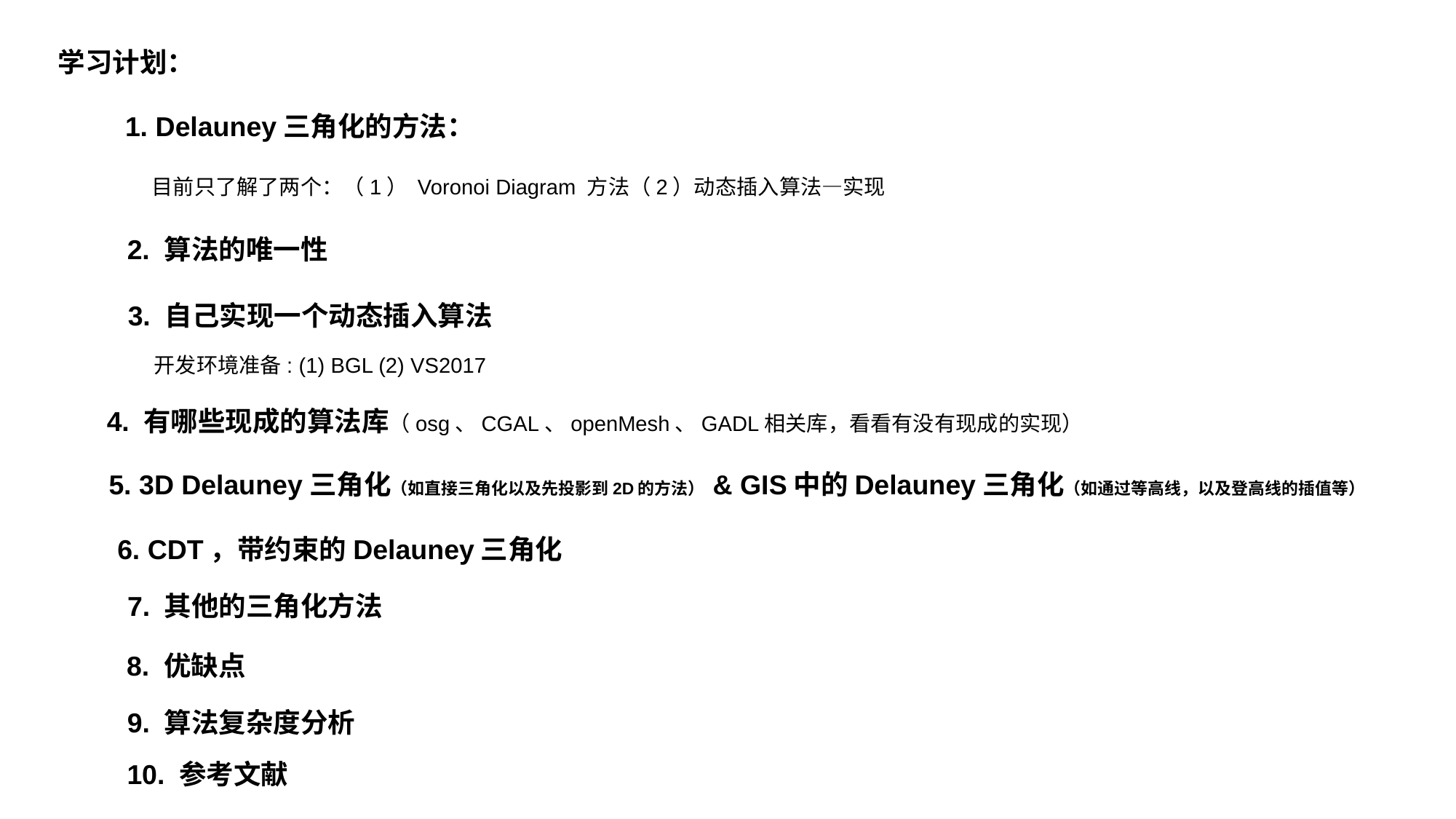

学习计划：
1. Delauney三角化的方法：
目前只了解了两个：（1） Voronoi Diagram 方法（2）动态插入算法—实现
2. 算法的唯一性
3. 自己实现一个动态插入算法
开发环境准备: (1) BGL (2) VS2017
4. 有哪些现成的算法库（osg、CGAL、openMesh、GADL相关库，看看有没有现成的实现）
5. 3D Delauney三角化（如直接三角化以及先投影到2D的方法） & GIS中的Delauney三角化（如通过等高线，以及登高线的插值等）
6. CDT，带约束的Delauney三角化
7. 其他的三角化方法
8. 优缺点
9. 算法复杂度分析
10. 参考文献